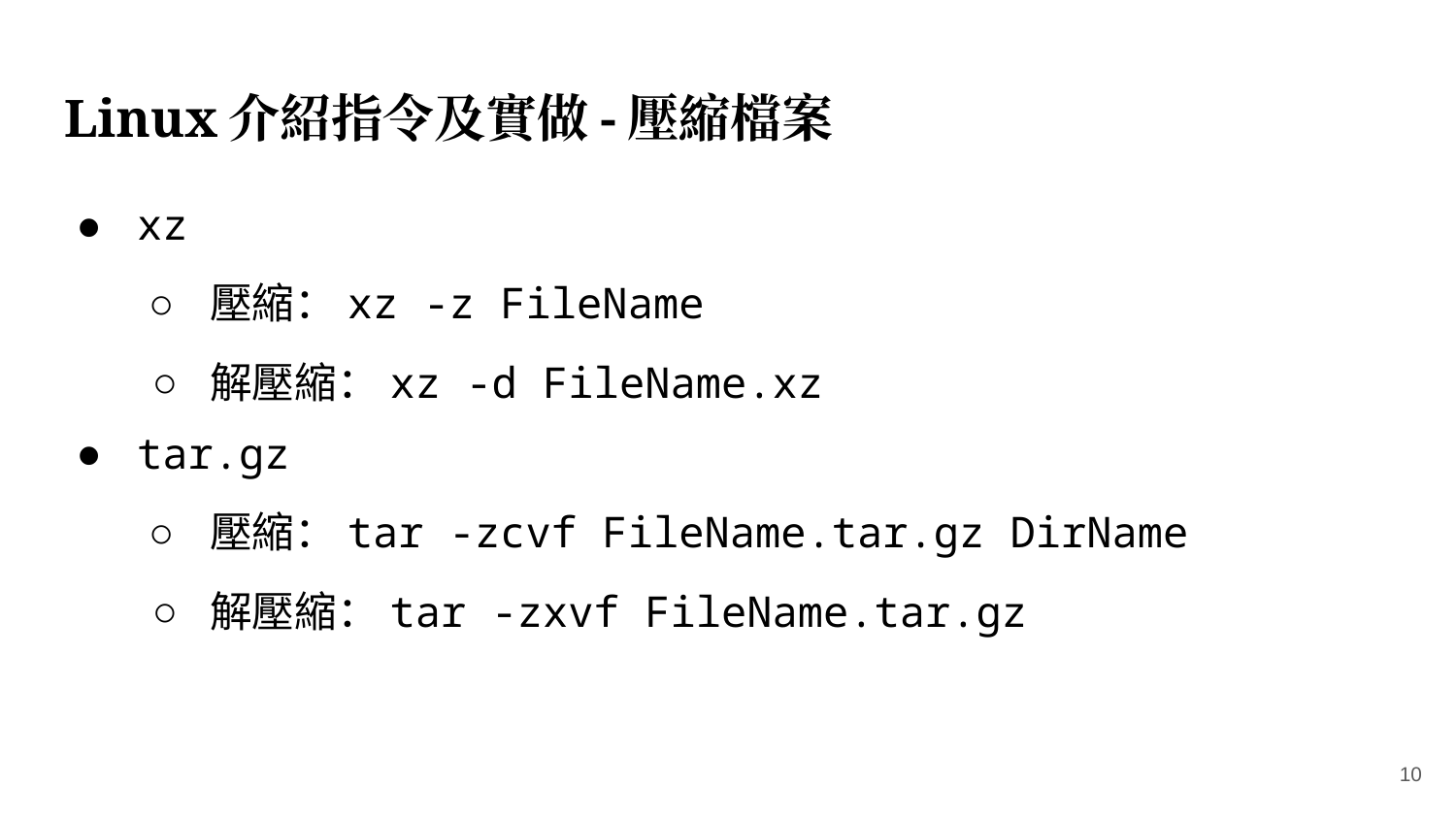

# Linux介紹指令及實做-壓縮檔案

xz
壓縮：xz -z FileName
解壓縮：xz -d FileName.xz
tar.gz
壓縮：tar -zcvf FileName.tar.gz DirName
解壓縮：tar -zxvf FileName.tar.gz
10